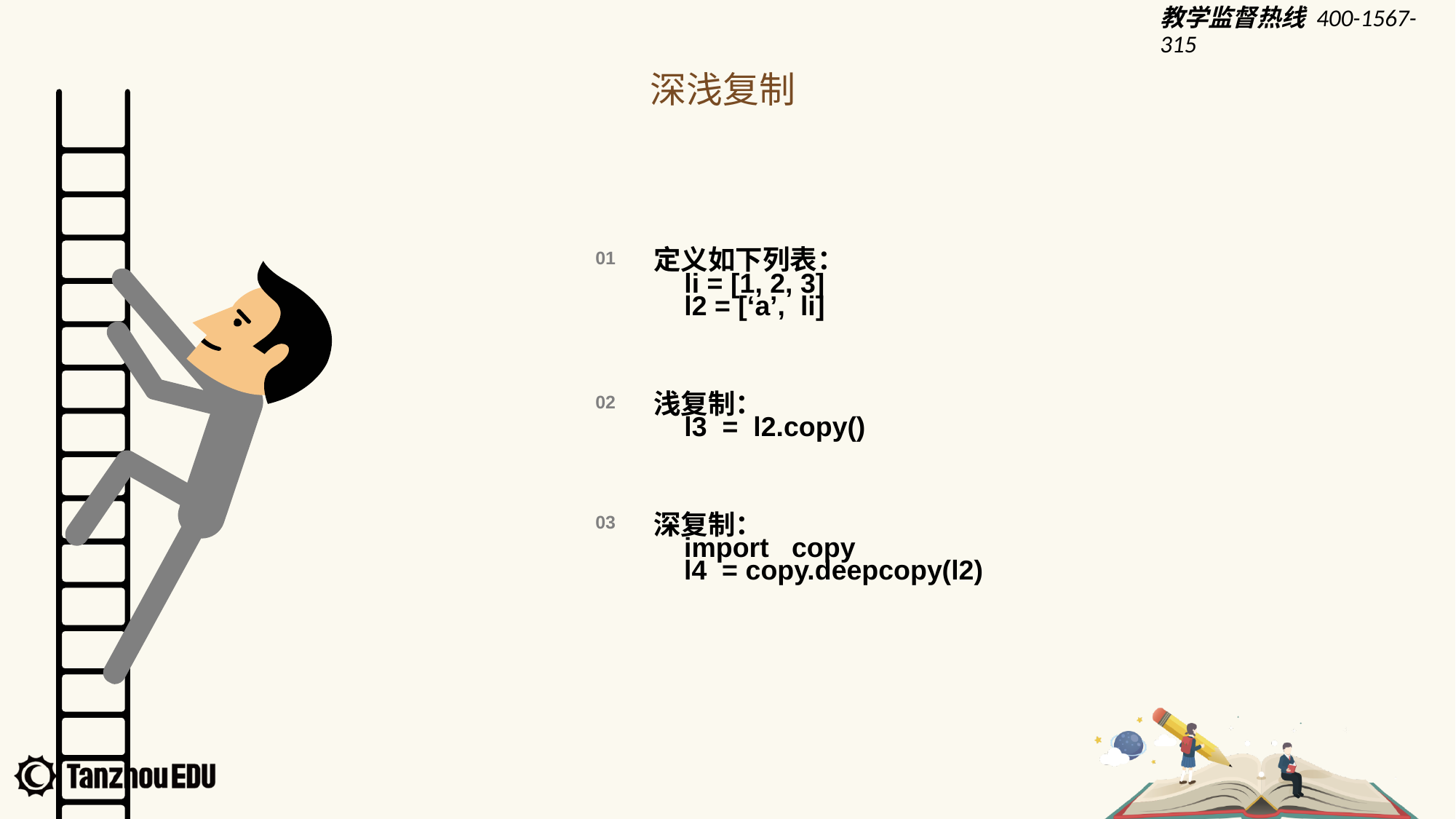

深浅复制

01
定义如下列表：
    li = [1, 2, 3]
    l2 = [‘a’,  li]
02
浅复制：
    l3  =  l2.copy()
03
深复制：
    import   copy
    l4  = copy.deepcopy(l2)